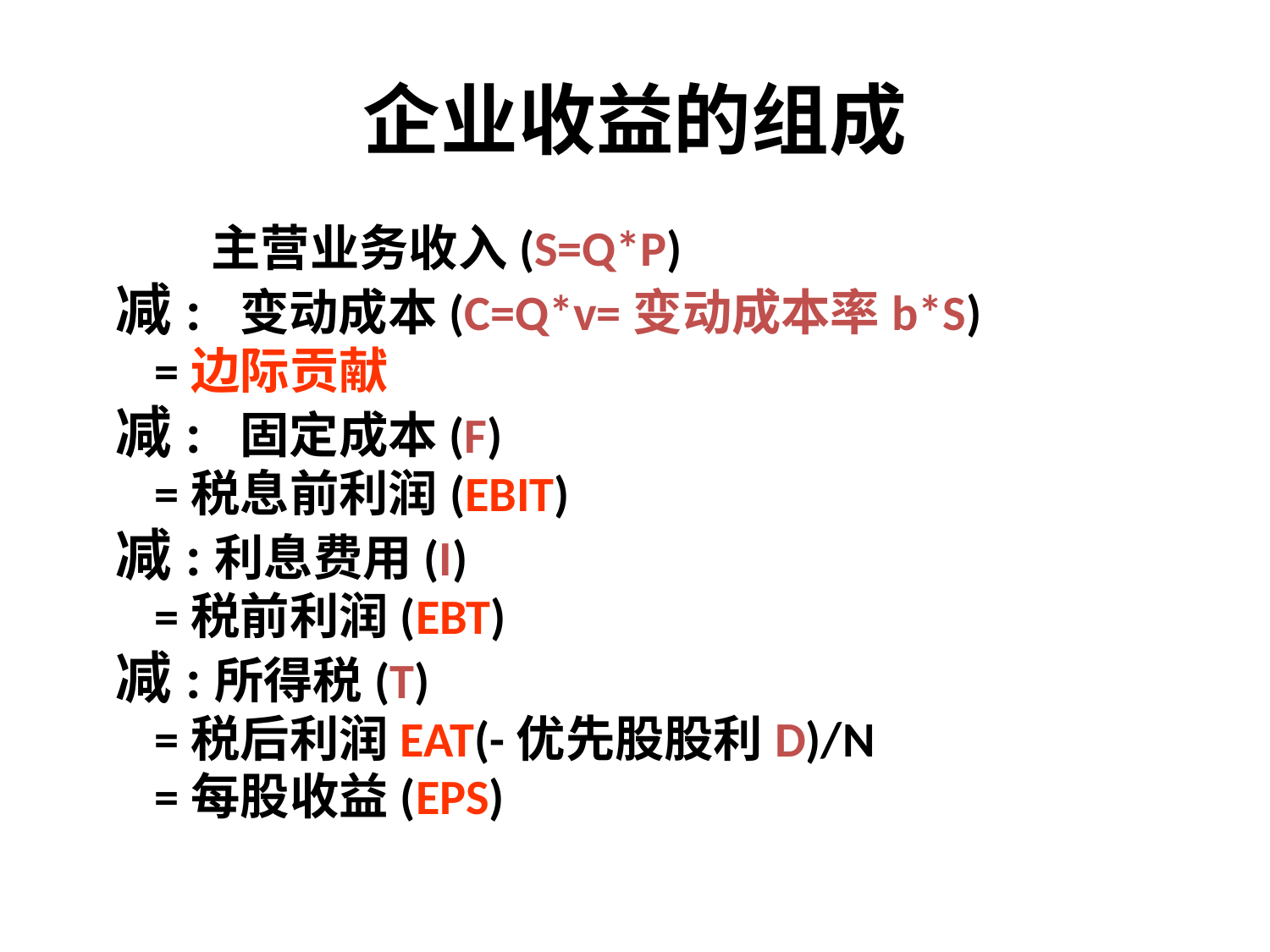

# 企业收益的组成
           主营业务收入(S=Q*P)
  减:  变动成本(C=Q*v=变动成本率b*S)
       =边际贡献
  减:  固定成本(F)
       =税息前利润(EBIT)
  减:利息费用(I)
       =税前利润(EBT)
  减:所得税(T)
       =税后利润EAT(-优先股股利D)/N
       =每股收益(EPS)